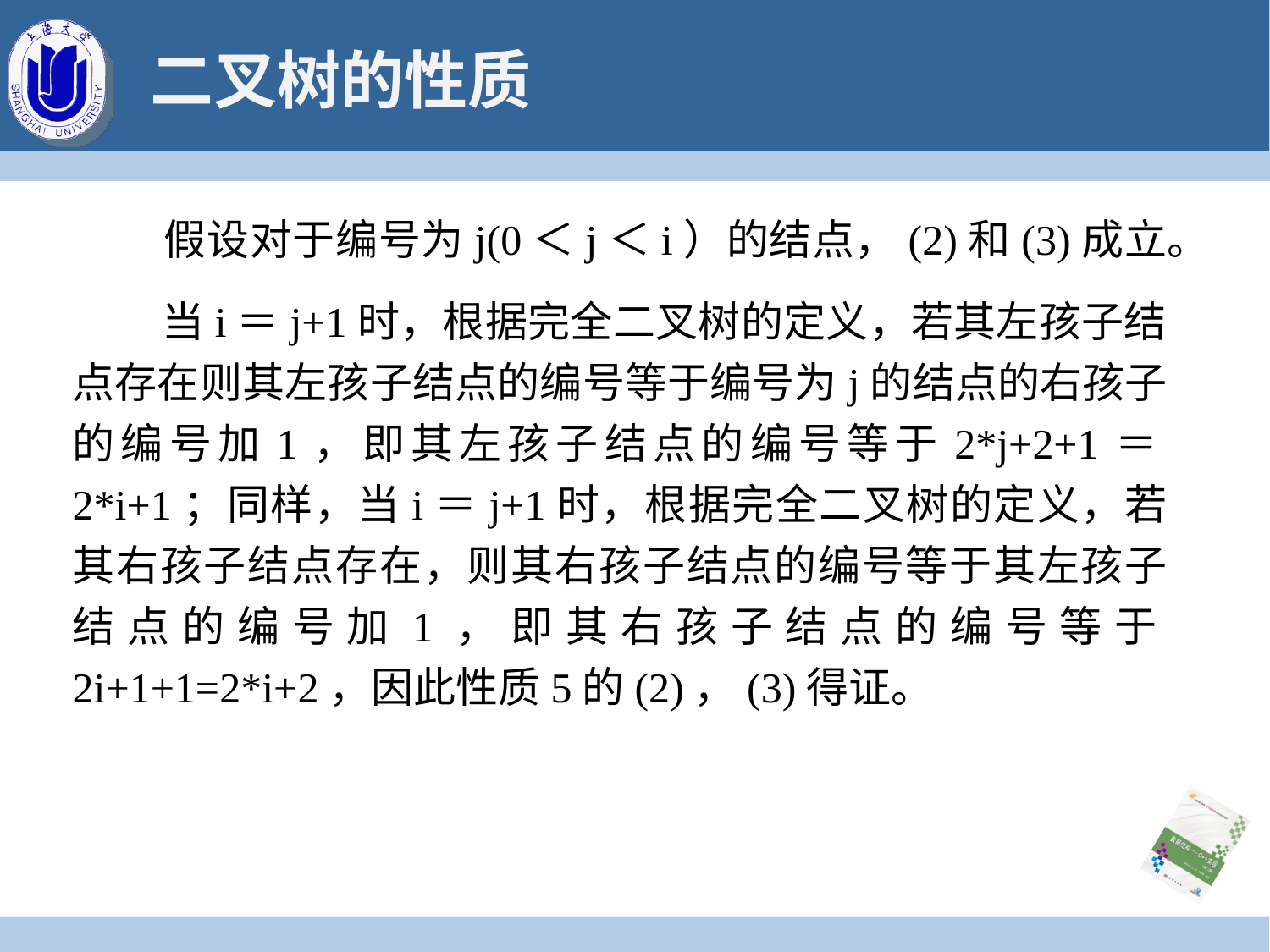

# 二叉树的性质
        假设对于编号为j(0＜j＜i）的结点，(2)和(3)成立。
        当i＝j+1时，根据完全二叉树的定义，若其左孩子结点存在则其左孩子结点的编号等于编号为j的结点的右孩子的编号加1，即其左孩子结点的编号等于2*j+2+1＝2*i+1；同样，当i＝j+1时，根据完全二叉树的定义，若其右孩子结点存在，则其右孩子结点的编号等于其左孩子结点的编号加1，即其右孩子结点的编号等于2i+1+1=2*i+2，因此性质5的(2)，(3)得证。